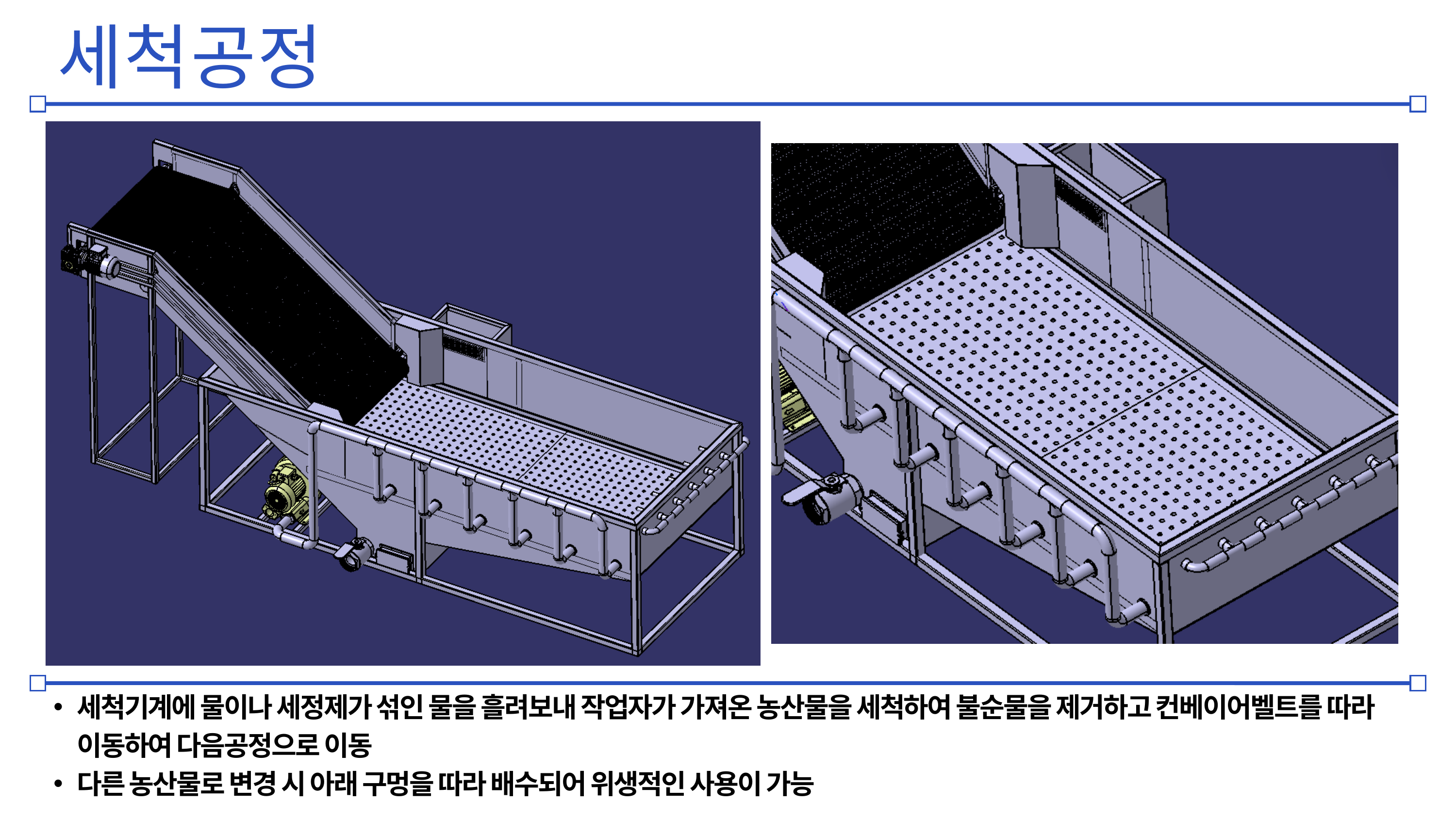

세척공정

세척기계에 물이나 세정제가 섞인 물을 흘려보내 작업자가 가져온 농산물을 세척하여 불순물을 제거하고 컨베이어벨트를 따라 이동하여 다음공정으로 이동
다른 농산물로 변경 시 아래 구멍을 따라 배수되어 위생적인 사용이 가능